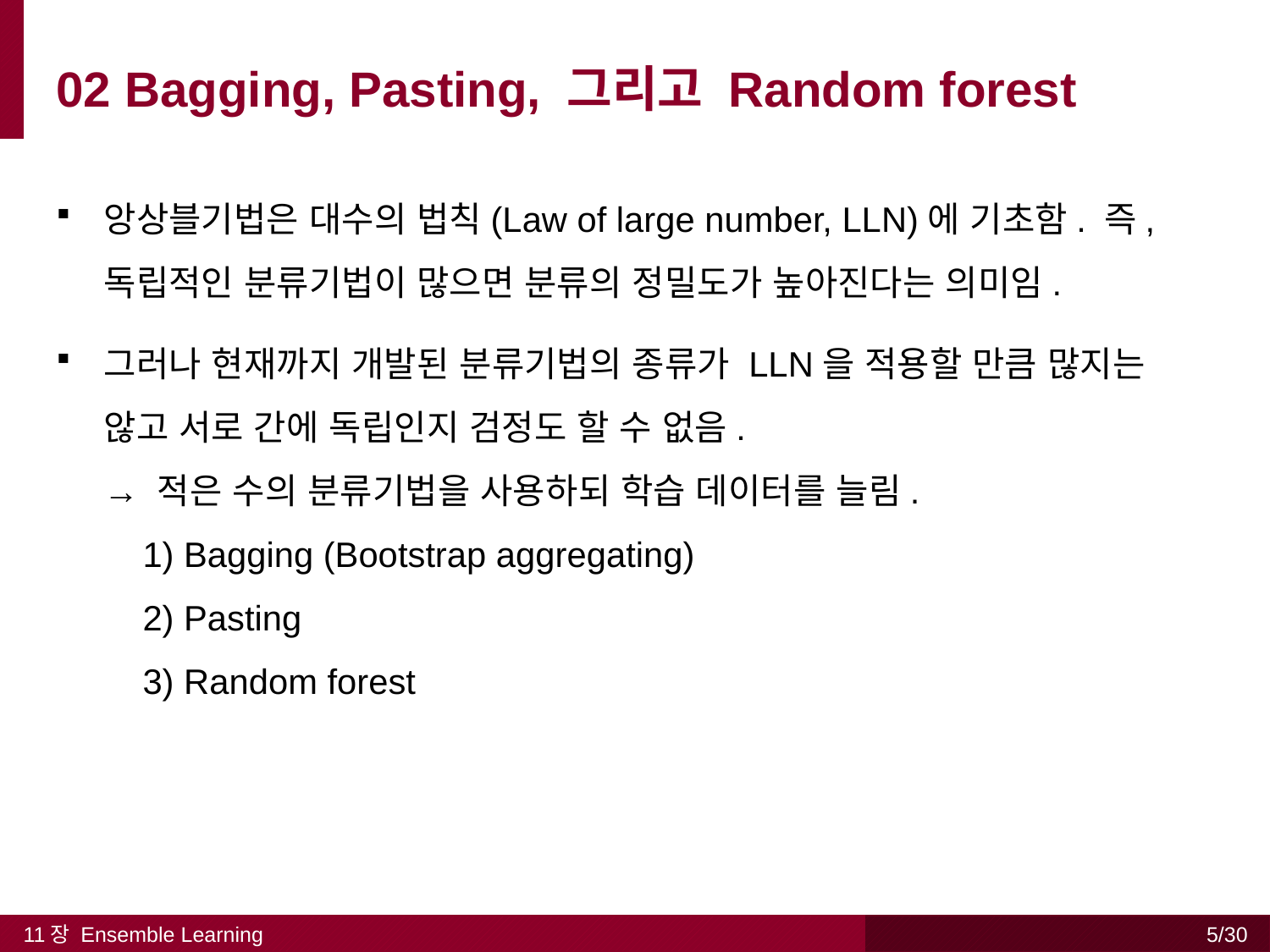

02 Bagging, Pasting, 그리고 Random forest
앙상블기법은 대수의 법칙(Law of large number, LLN)에 기초함. 즉,
독립적인 분류기법이 많으면 분류의 정밀도가 높아진다는 의미임.
그러나 현재까지 개발된 분류기법의 종류가 LLN을 적용할 만큼 많지는 않고 서로 간에 독립인지 검정도 할 수 없음.
→ 적은 수의 분류기법을 사용하되 학습 데이터를 늘림.
    1) Bagging (Bootstrap aggregating)
    2) Pasting
    3) Random forest
11장 Ensemble Learning
5/30